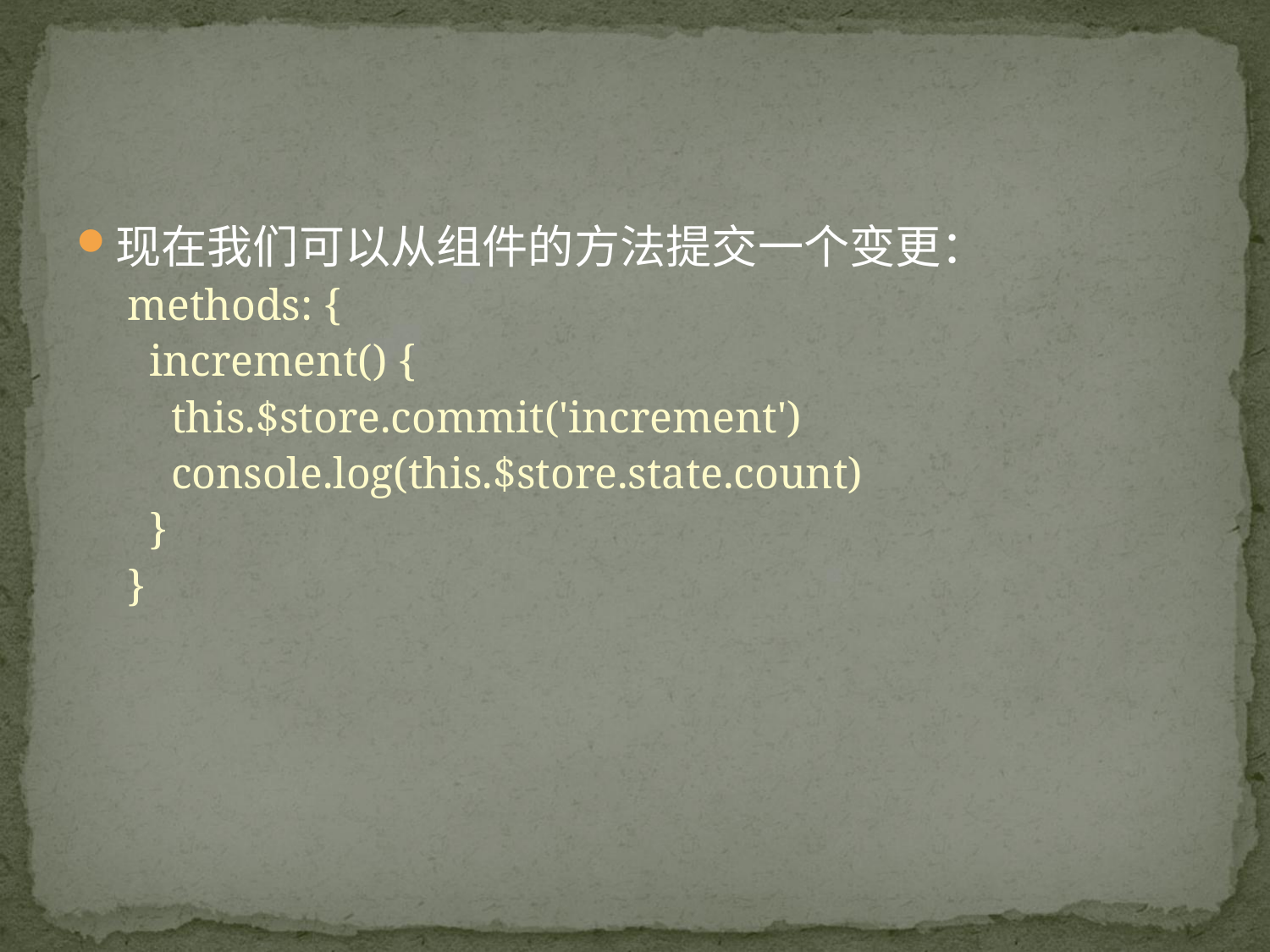

#
现在我们可以从组件的方法提交一个变更：
methods: {
  increment() {
    this.$store.commit('increment')
    console.log(this.$store.state.count)
  }
}